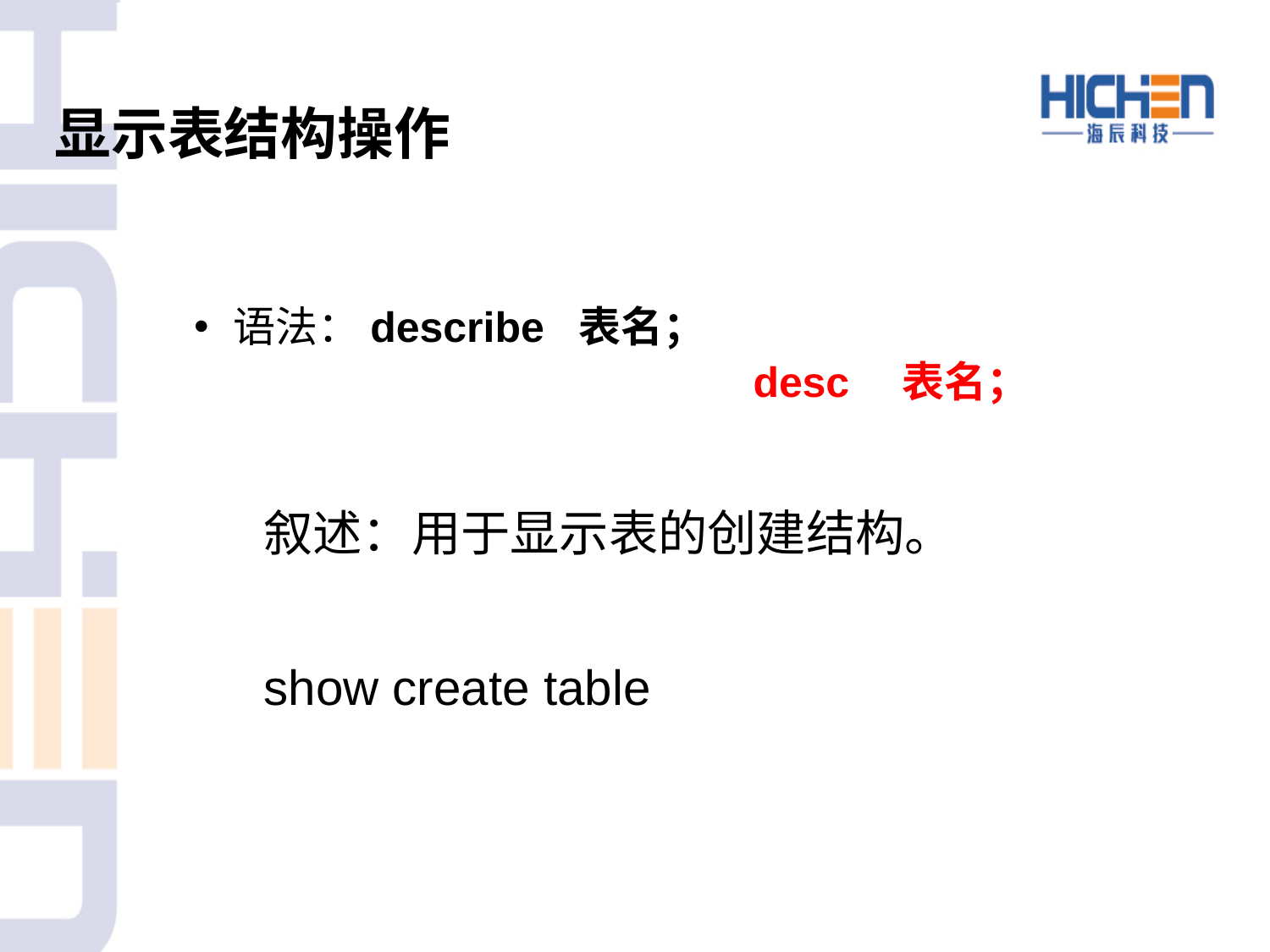

# 显示表结构操作
语法：describe  表名；
					 desc 	  表名；
叙述：用于显示表的创建结构。
show create table